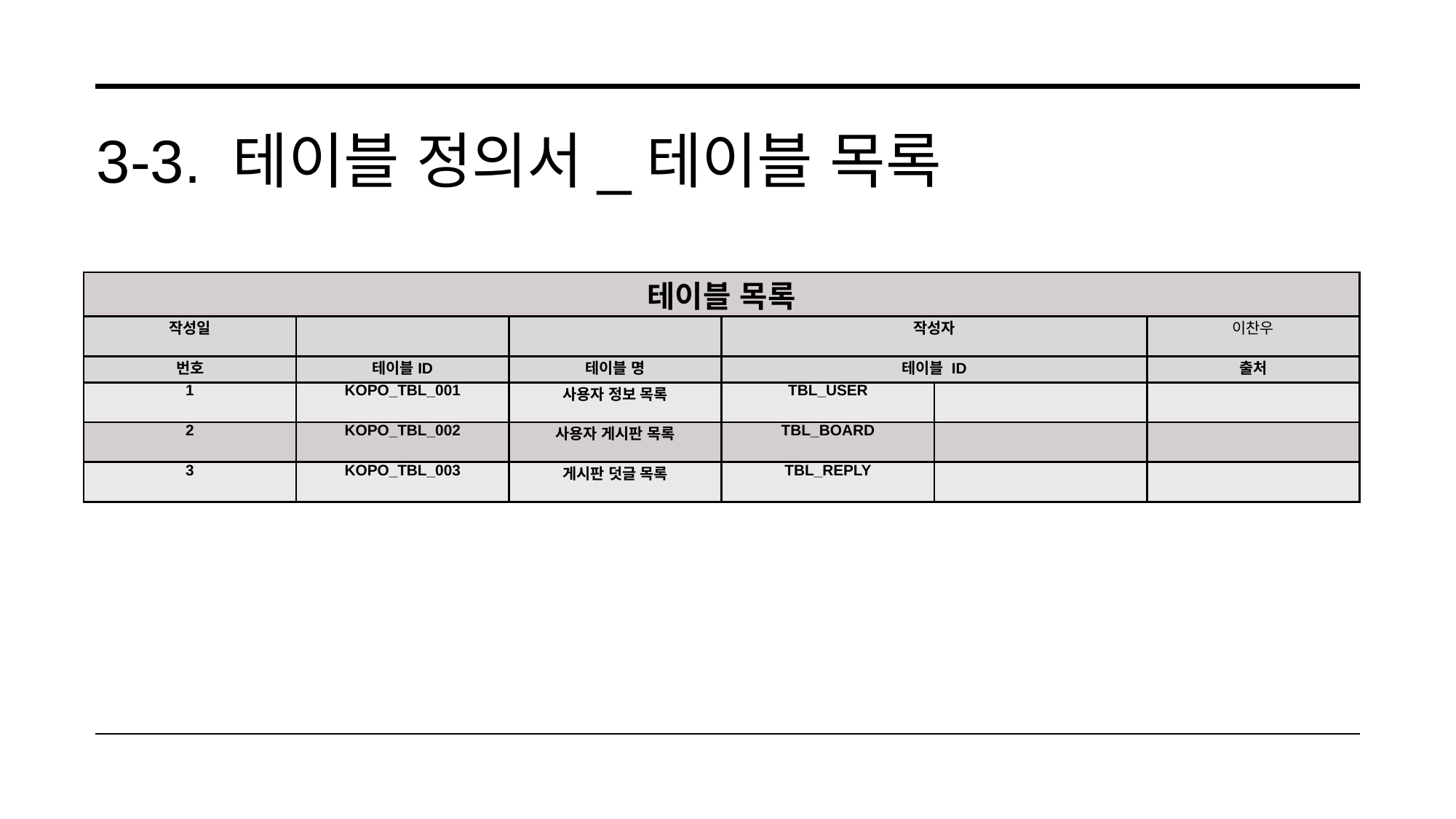

# 3-3. 테이블 정의서_테이블 목록
| 테이블 목록 |  |  |  |  |  |
| --- | --- | --- | --- | --- | --- |
| 작성일 |  |  | 작성자 |  | 이찬우 |
| 번호 | 테이블ID | 테이블 명 | 테이블 ID |  | 출처 |
| 1 | KOPO\_TBL\_001 | 사용자 정보 목록 | TBL\_USER |  |  |
| 2 | KOPO\_TBL\_002 | 사용자 게시판 목록 | TBL\_BOARD |  |  |
| 3 | KOPO\_TBL\_003 | 게시판 덧글 목록 | TBL\_REPLY |  |  |